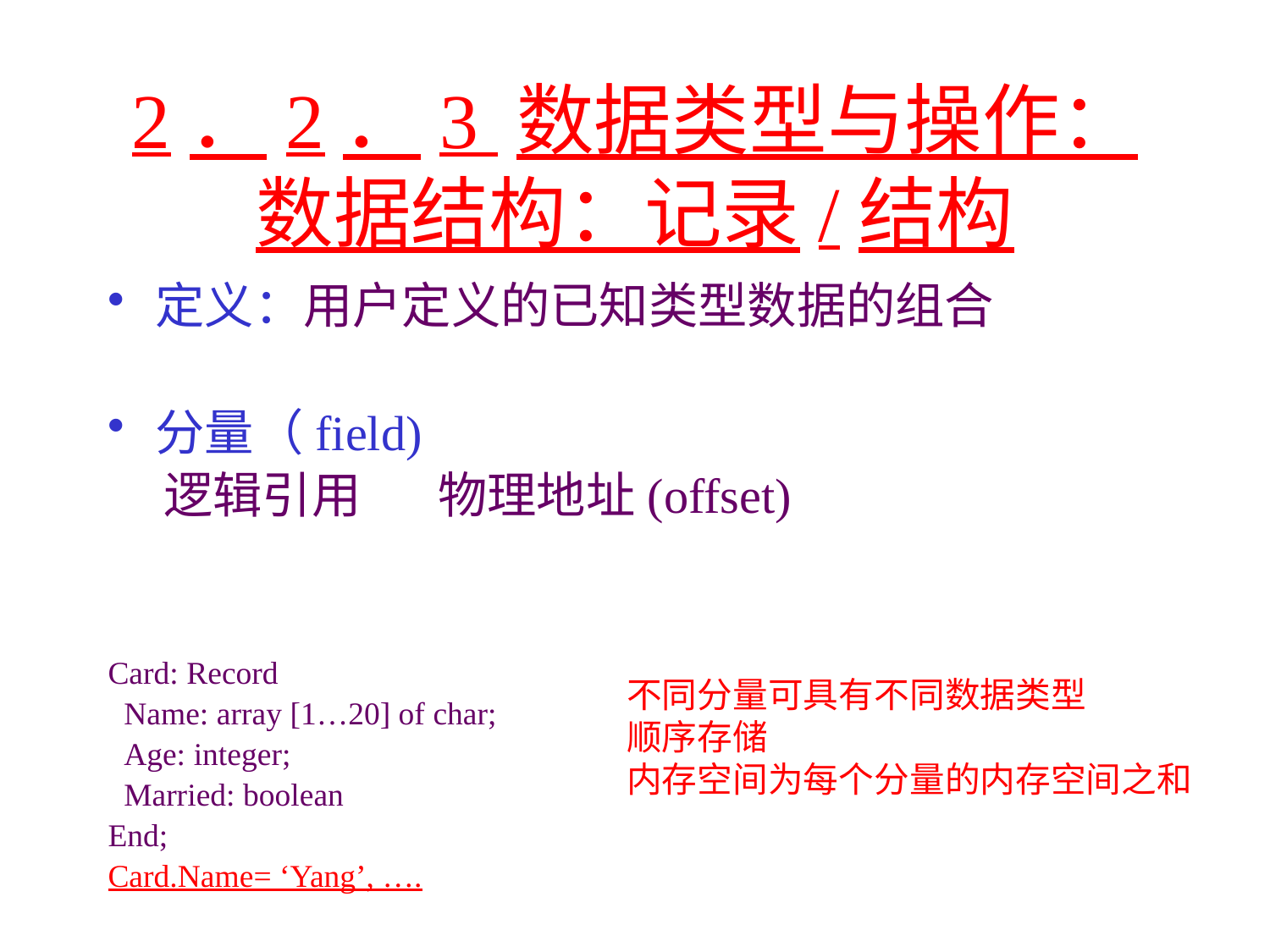

# 2．2．3 数据类型与操作： 数据结构：记录/结构
定义：用户定义的已知类型数据的组合

分量（field)
    逻辑引用       物理地址(offset)

Card: Record
  Name: array [1…20] of char;
  Age: integer;
  Married: boolean
End;
Card.Name= ‘Yang’, ….
不同分量可具有不同数据类型
顺序存储
内存空间为每个分量的内存空间之和